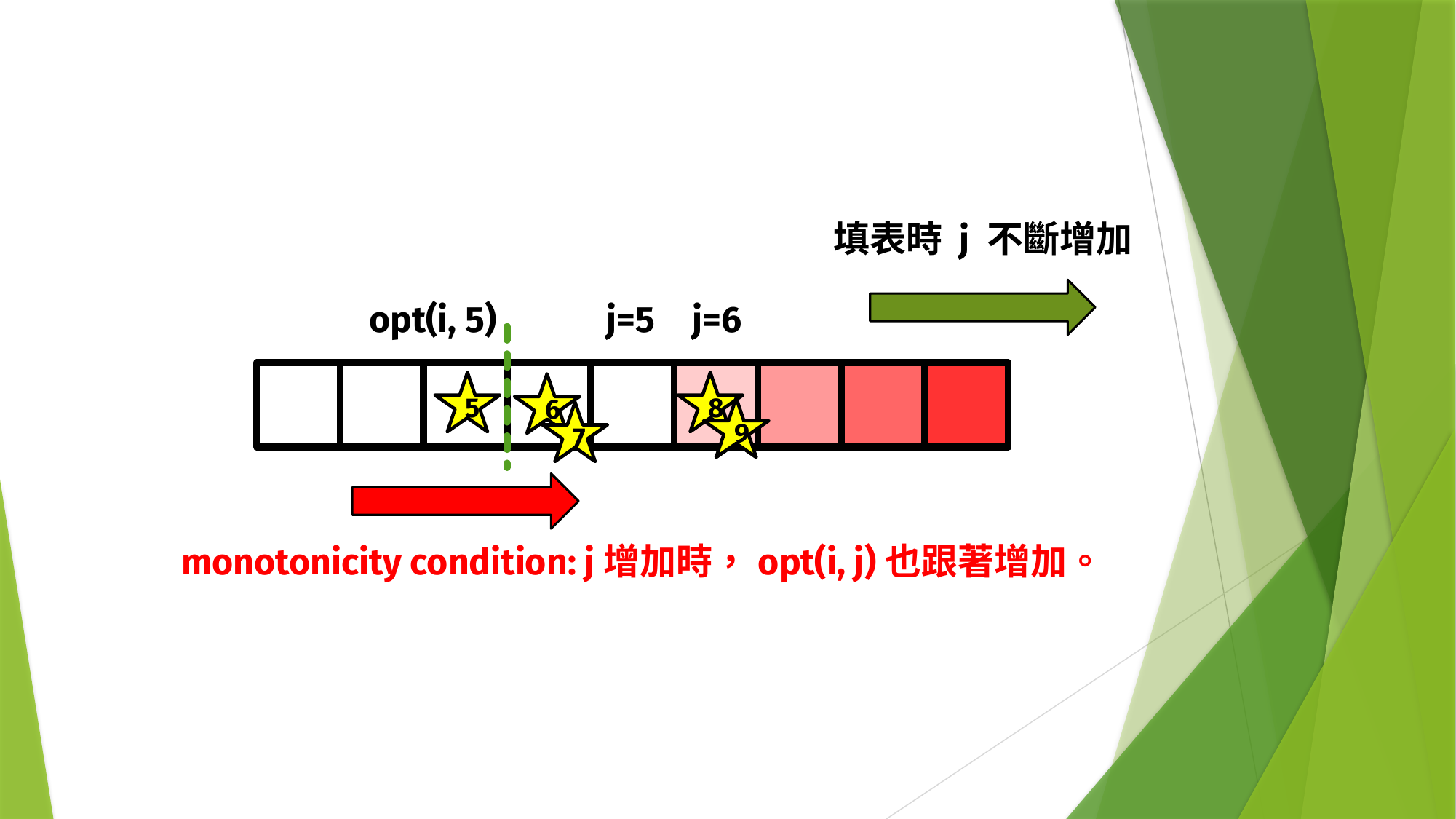

填表時 j 不斷增加

j=5
j=6
opt(i, 5)

8
5
6
9
7

monotonicity condition: j增加時，opt(i, j)也跟著增加。